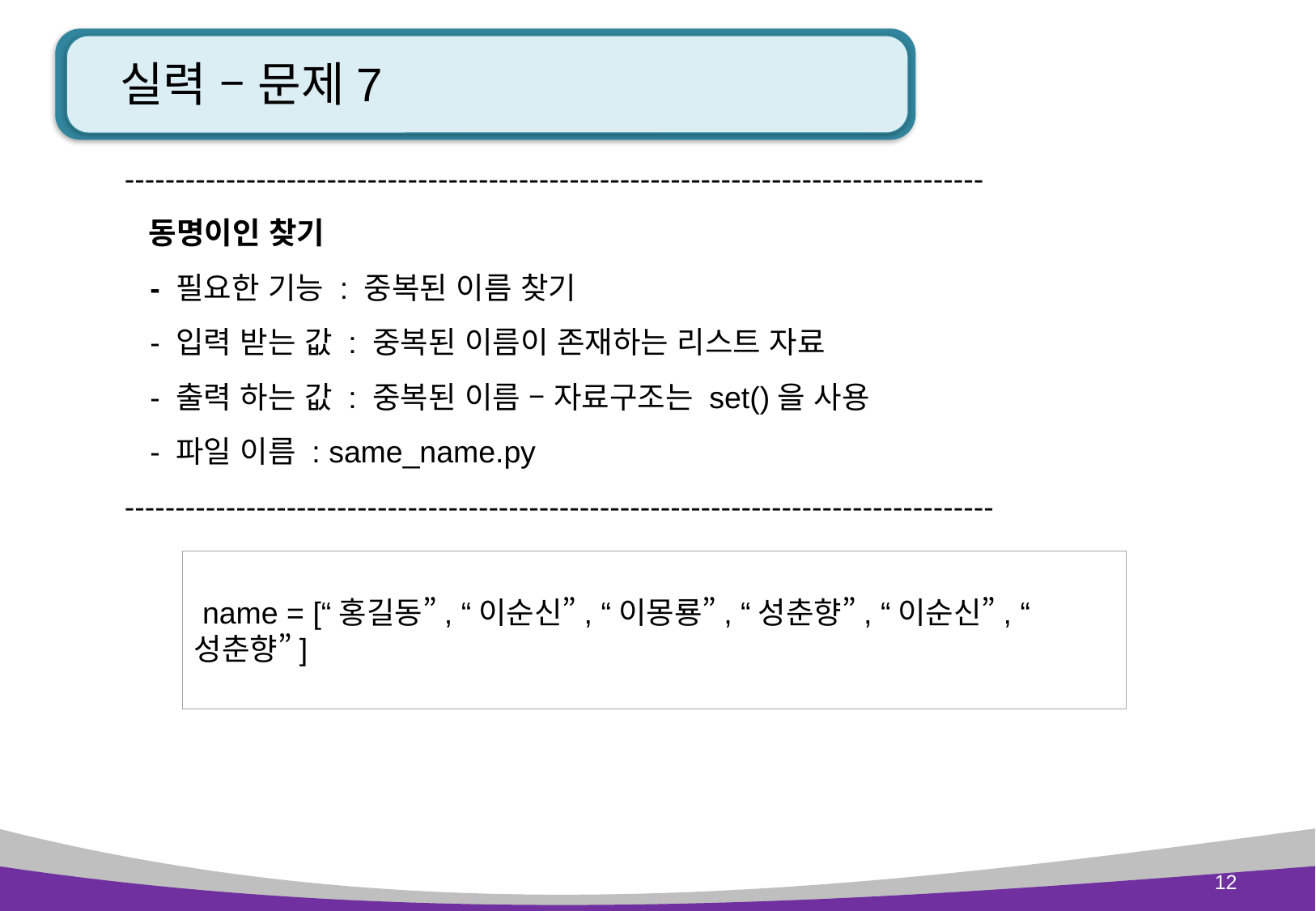

# 실력 – 문제7
-------------------------------------------------------------------------------------
  동명이인 찾기
   - 필요한 기능 : 중복된 이름 찾기
   - 입력 받는 값 : 중복된 이름이 존재하는 리스트 자료
   - 출력 하는 값 : 중복된 이름 – 자료구조는 set()을 사용
   - 파일 이름 : same_name.py
--------------------------------------------------------------------------------------

 name = [“홍길동”, “이순신”, “이몽룡”, “성춘향”, “이순신”, “성춘향”]

12